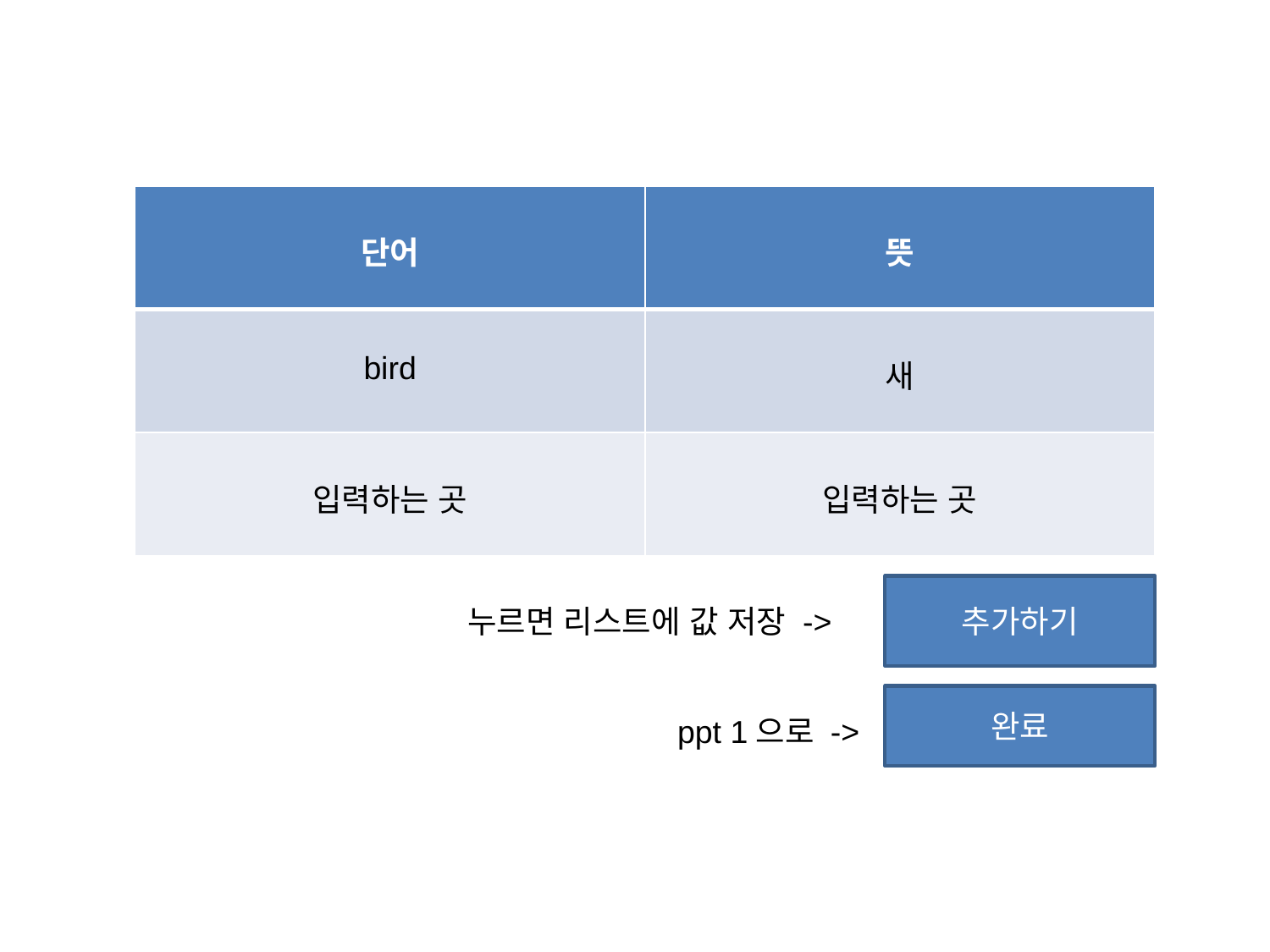

| 단어 | 뜻 |
| --- | --- |
| bird | 새 |
| 입력하는 곳 | 입력하는 곳 |
추가하기
누르면 리스트에 값 저장 ->
완료
ppt 1으로 ->